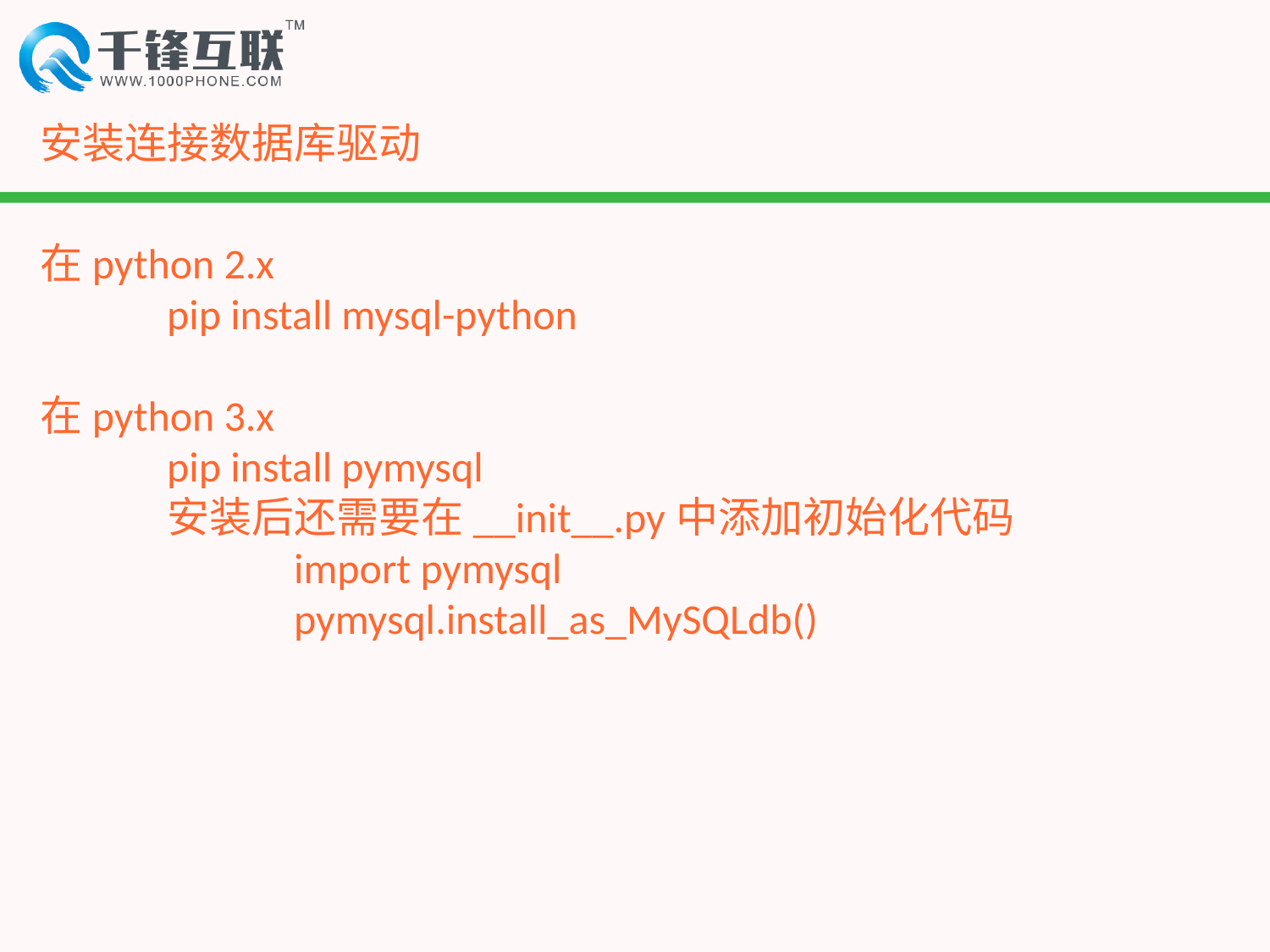

# 安装连接数据库驱动
在python 2.x
	pip install mysql-python

在python 3.x
	pip install pymysql
	安装后还需要在__init__.py中添加初始化代码
		import pymysql
		pymysql.install_as_MySQLdb()